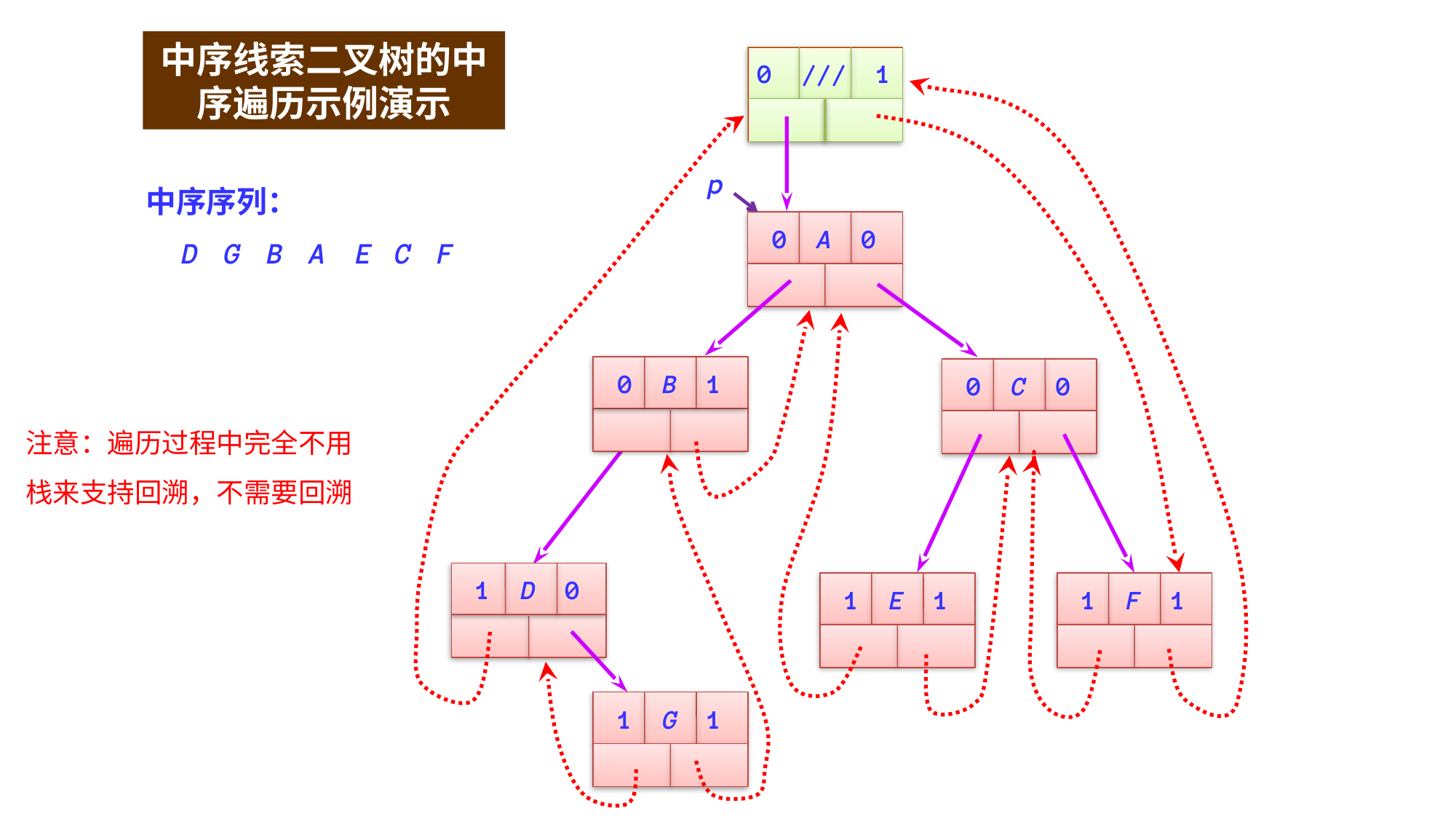

中序线索二叉树的中序遍历示例演示
0  ///  1

p
中序序列：
0  A  0

D
G
B
A
E
C
F

0  B  1

0  C  0

注意：遍历过程中完全不用栈来支持回溯，不需要回溯

1  D  0

1  E  1

1  F  1

1  G  1